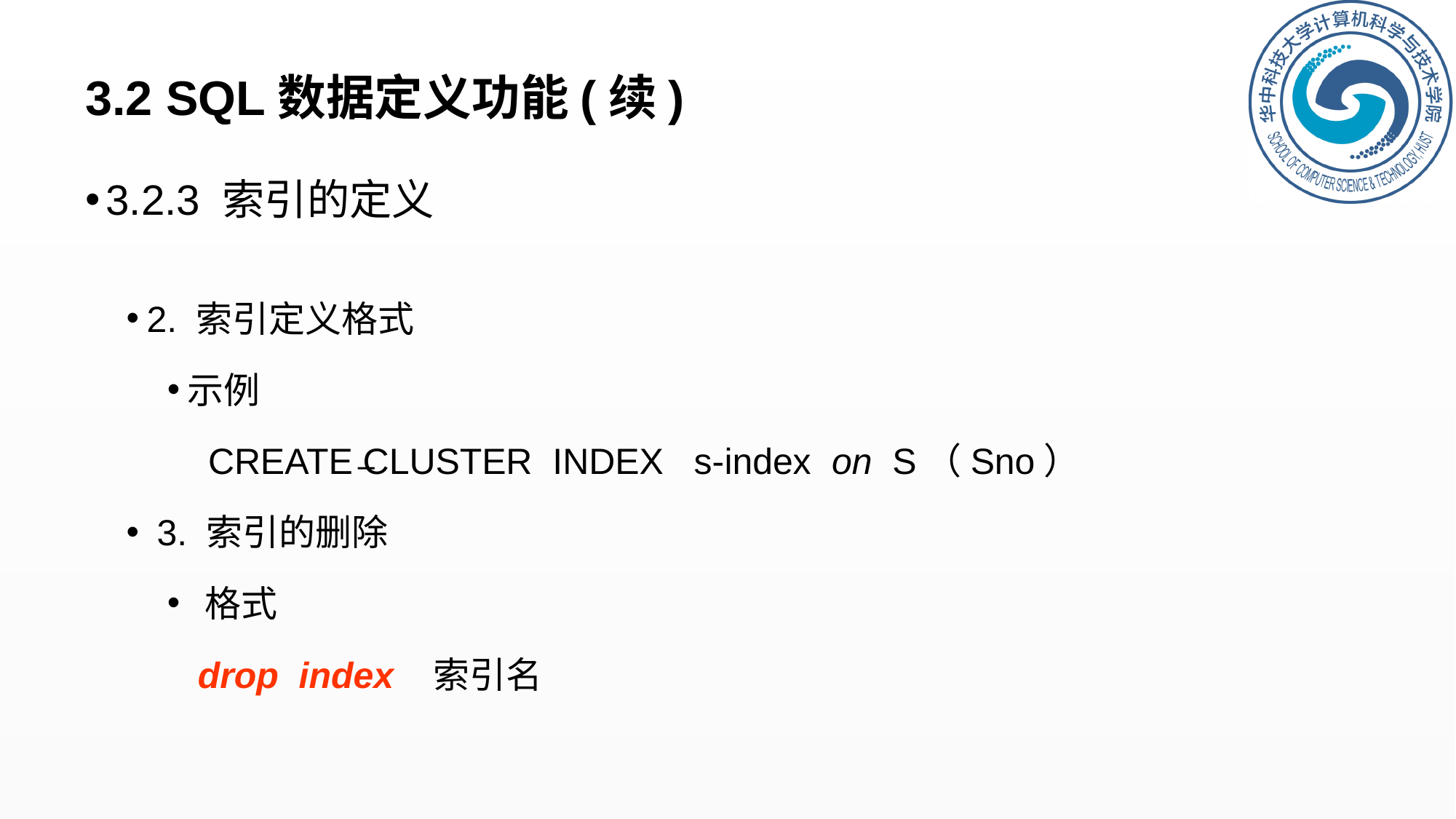

# 3.2 SQL数据定义功能(续)
3.2.3 索引的定义

2. 索引定义格式
示例
CREATE CLUSTER  INDEX   s-index  on  S（Sno）
 3. 索引的删除
 格式
   drop  index   索引名